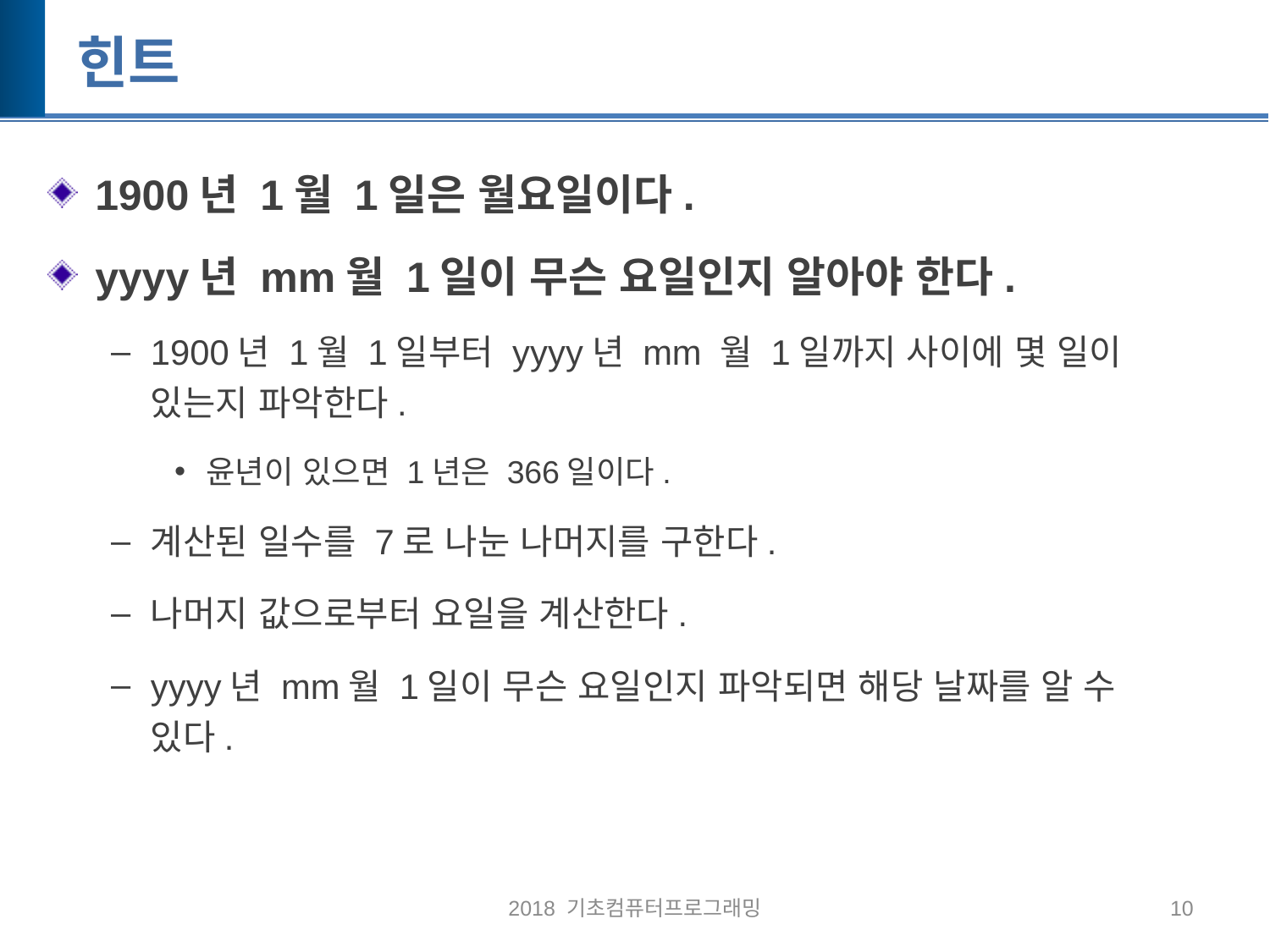

# 힌트
1900년 1월 1일은 월요일이다.
yyyy년 mm월 1일이 무슨 요일인지 알아야 한다.
1900년 1월 1일부터 yyyy년 mm 월 1일까지 사이에 몇 일이 있는지 파악한다.
윤년이 있으면 1년은 366일이다.
계산된 일수를 7로 나눈 나머지를 구한다.
나머지 값으로부터 요일을 계산한다.
yyyy년 mm월 1일이 무슨 요일인지 파악되면 해당 날짜를 알 수 있다.
2018 기초컴퓨터프로그래밍
10